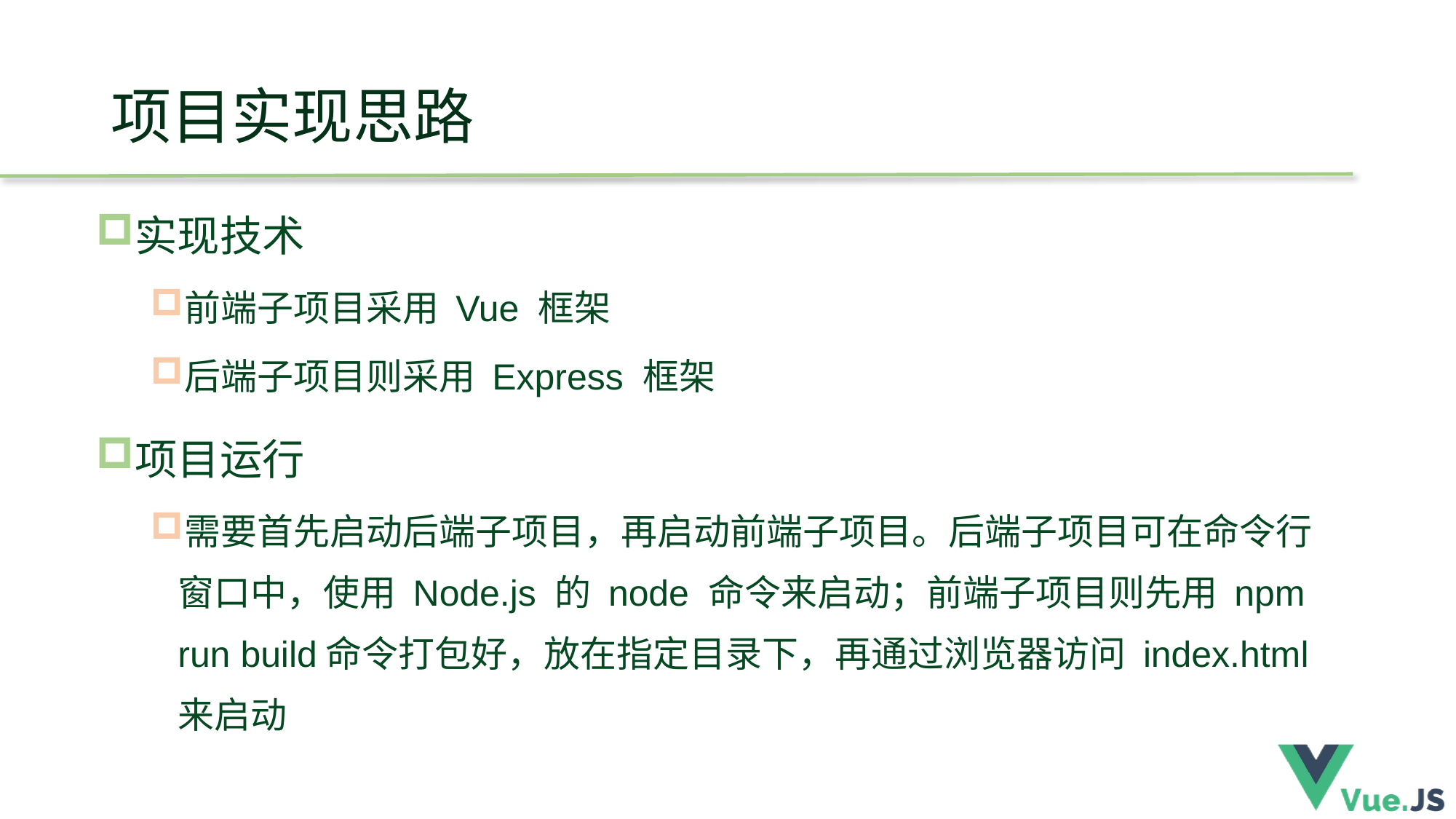

# 项目实现思路
实现技术
前端子项目采用 Vue 框架
后端子项目则采用 Express 框架
项目运行
需要首先启动后端子项目，再启动前端子项目。后端子项目可在命令行窗口中，使用 Node.js 的 node 命令来启动；前端子项目则先用 npm run build命令打包好，放在指定目录下，再通过浏览器访问 index.html 来启动